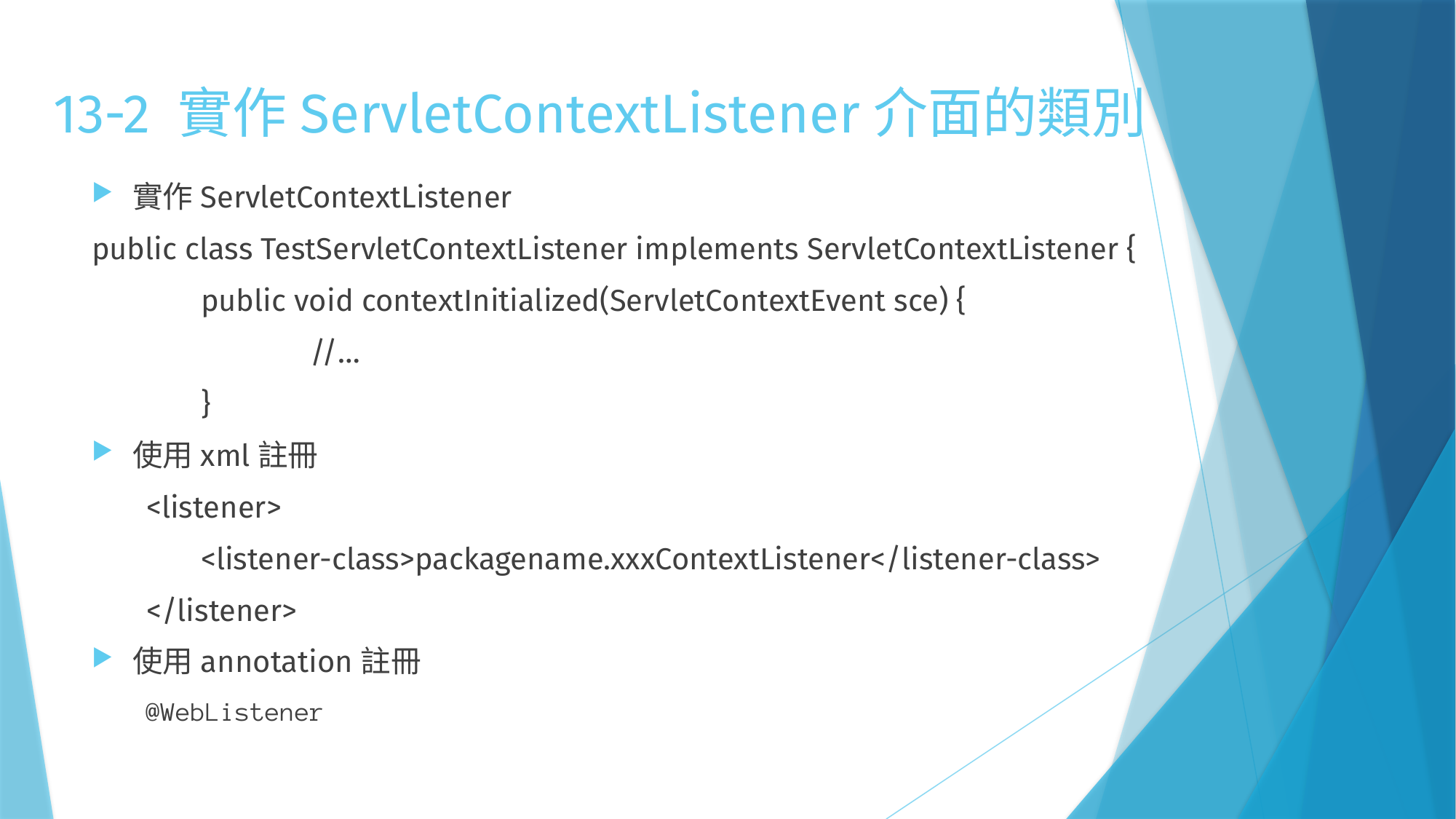

# 13-2 實作ServletContextListener介面的類別
實作ServletContextListener
public class TestServletContextListener implements ServletContextListener {
	public void contextInitialized(ServletContextEvent sce) {
		//…
	}
使用xml註冊
<listener>
<listener-class>packagename.xxxContextListener</listener-class>
</listener>
使用annotation註冊
@WebListener